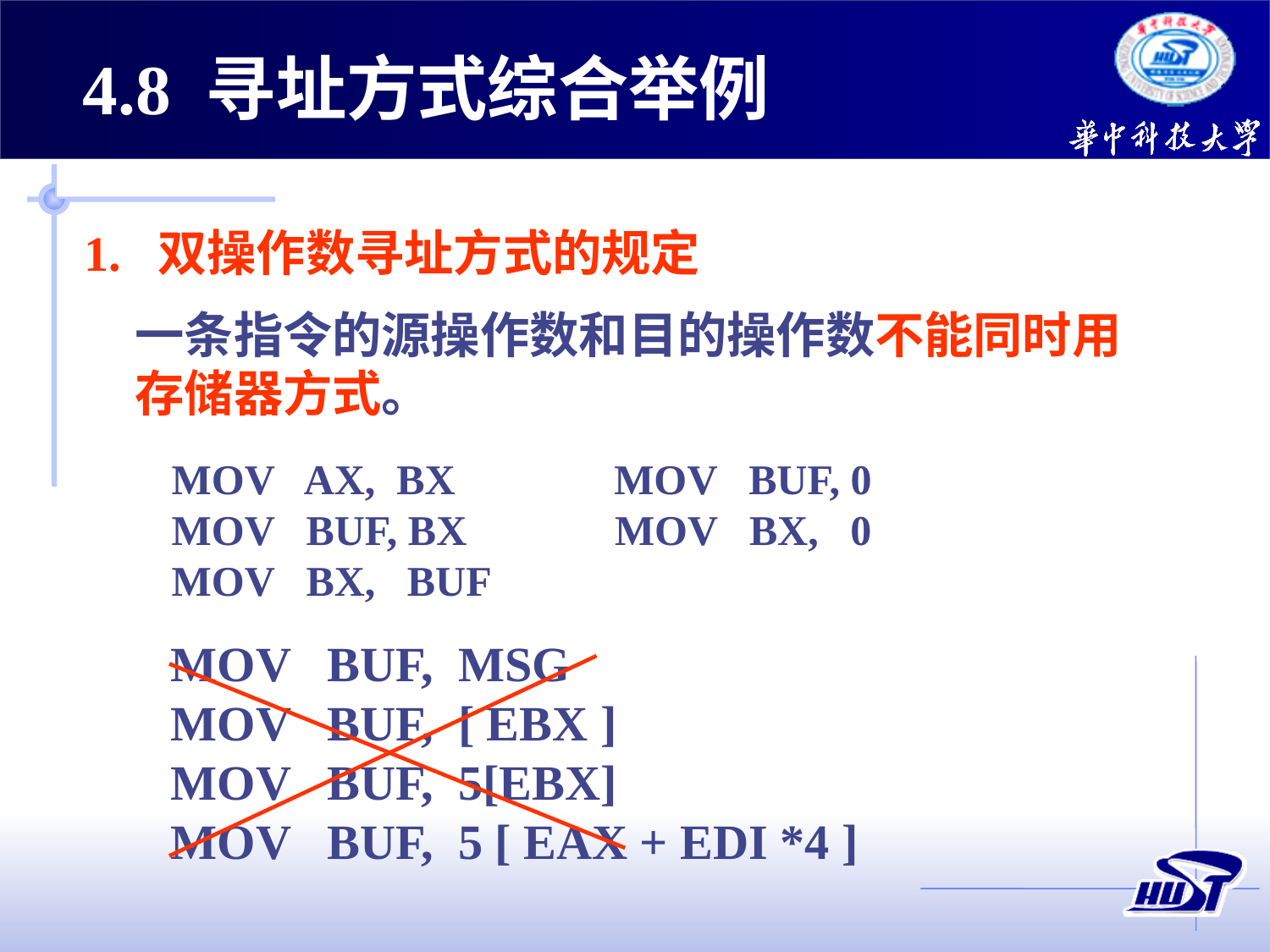

4.8 寻址方式综合举例
1.  双操作数寻址方式的规定
一条指令的源操作数和目的操作数不能同时用存储器方式。
MOV   AX,  BX               MOV   BUF, 0
MOV   BUF, BX              MOV   BX,   0
MOV   BX,   BUF
MOV   BUF,  MSG
MOV   BUF,  [ EBX ]
MOV   BUF,  5[EBX]
MOV   BUF,  5 [ EAX + EDI *4 ]